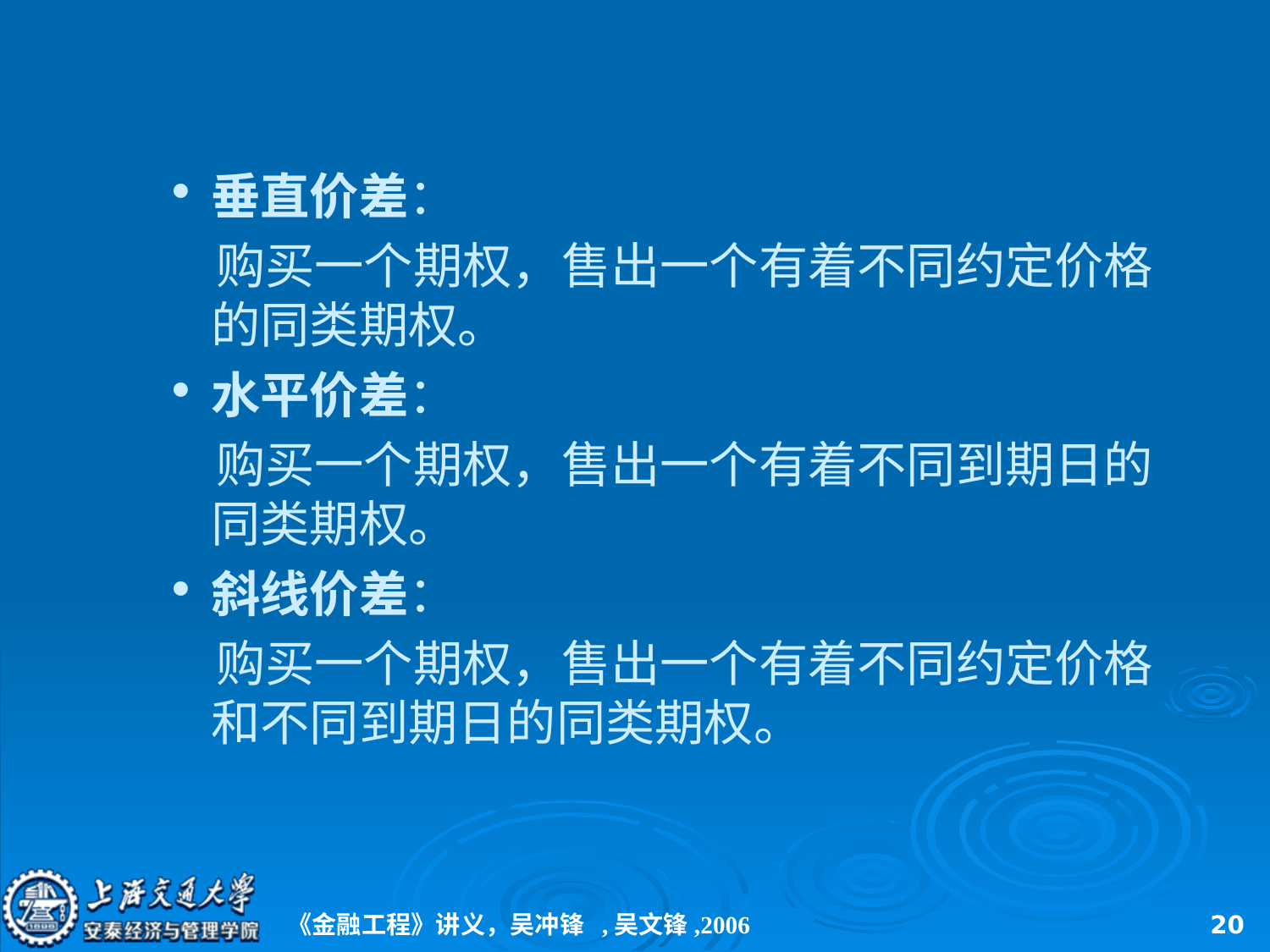

垂直价差：
   购买一个期权，售出一个有着不同约定价格的同类期权。
水平价差：
   购买一个期权，售出一个有着不同到期日的同类期权。
斜线价差：
   购买一个期权，售出一个有着不同约定价格和不同到期日的同类期权。